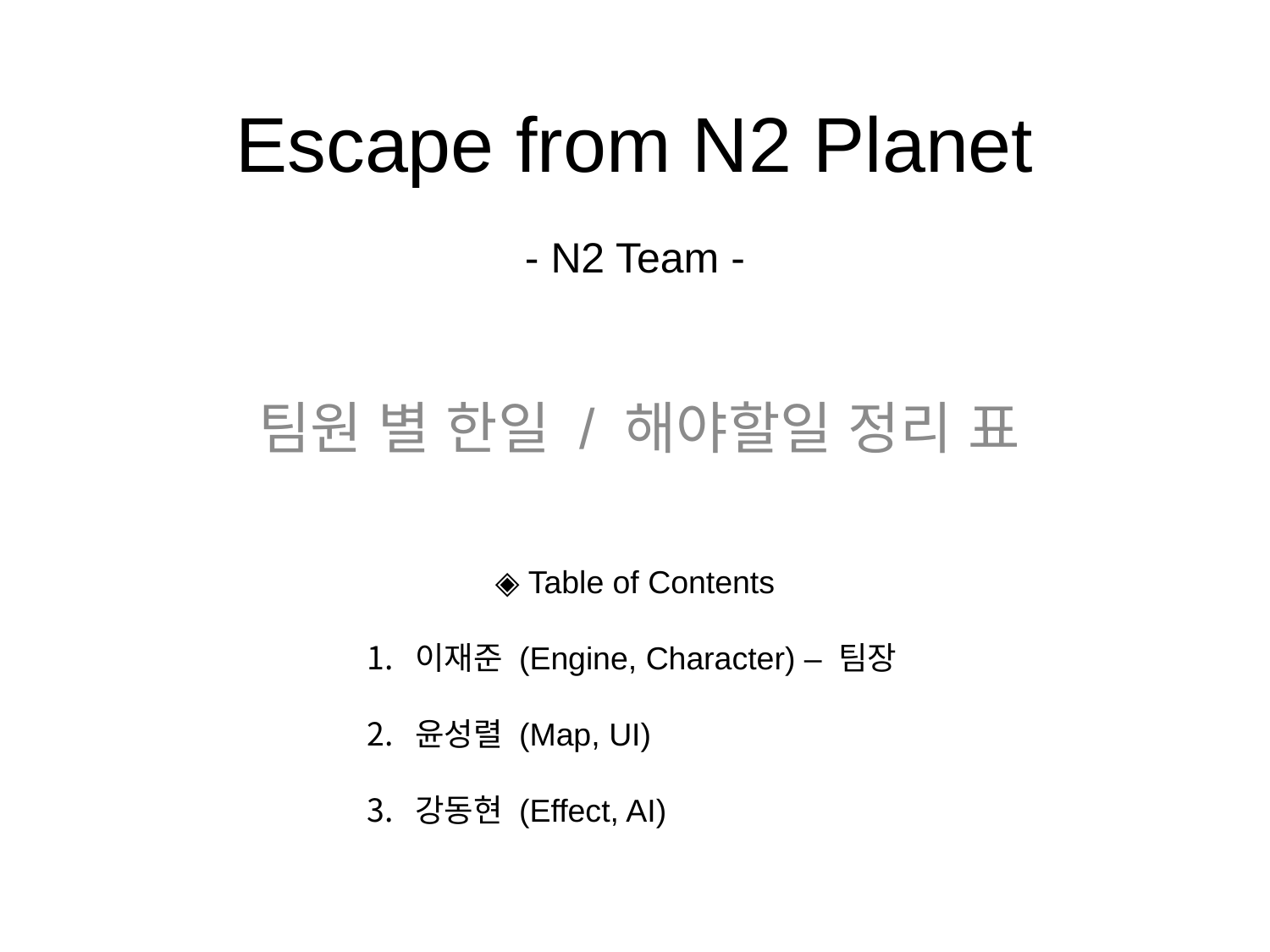

# Escape from N2 Planet - N2 Team -
팀원 별 한일 / 해야할일 정리 표
◈ Table of Contents

이재준 (Engine, Character) – 팀장

윤성렬 (Map, UI)

강동현 (Effect, AI)